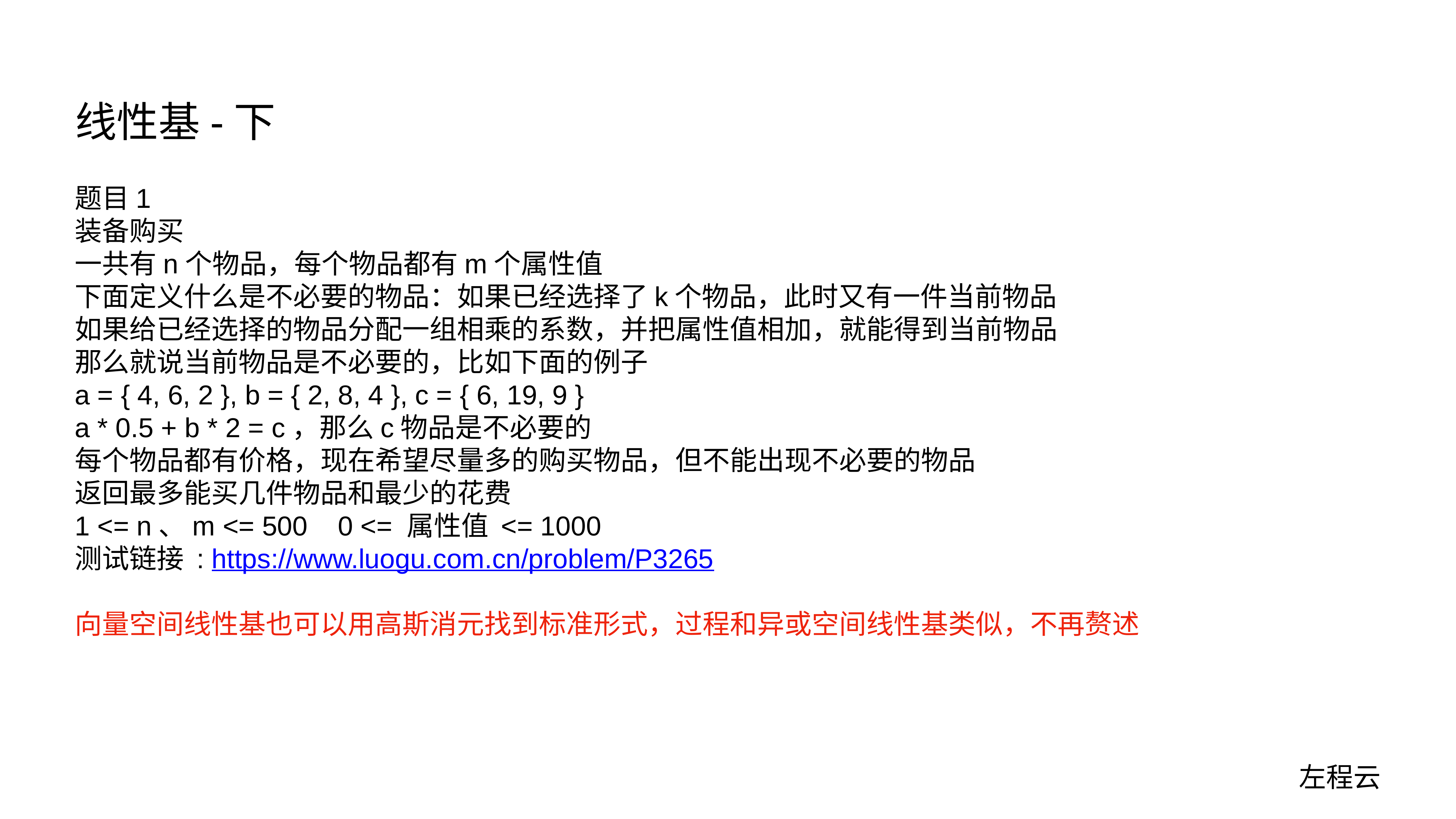

# 线性基-下
题目1
装备购买
一共有n个物品，每个物品都有m个属性值
下面定义什么是不必要的物品：如果已经选择了k个物品，此时又有一件当前物品
如果给已经选择的物品分配一组相乘的系数，并把属性值相加，就能得到当前物品
那么就说当前物品是不必要的，比如下面的例子
a = { 4, 6, 2 }, b = { 2, 8, 4 }, c = { 6, 19, 9 }
a * 0.5 + b * 2 = c，那么c物品是不必要的
每个物品都有价格，现在希望尽量多的购买物品，但不能出现不必要的物品
返回最多能买几件物品和最少的花费
1 <= n、m <= 500    0 <= 属性值 <= 1000
测试链接 : https://www.luogu.com.cn/problem/P3265

向量空间线性基也可以用高斯消元找到标准形式，过程和异或空间线性基类似，不再赘述
左程云